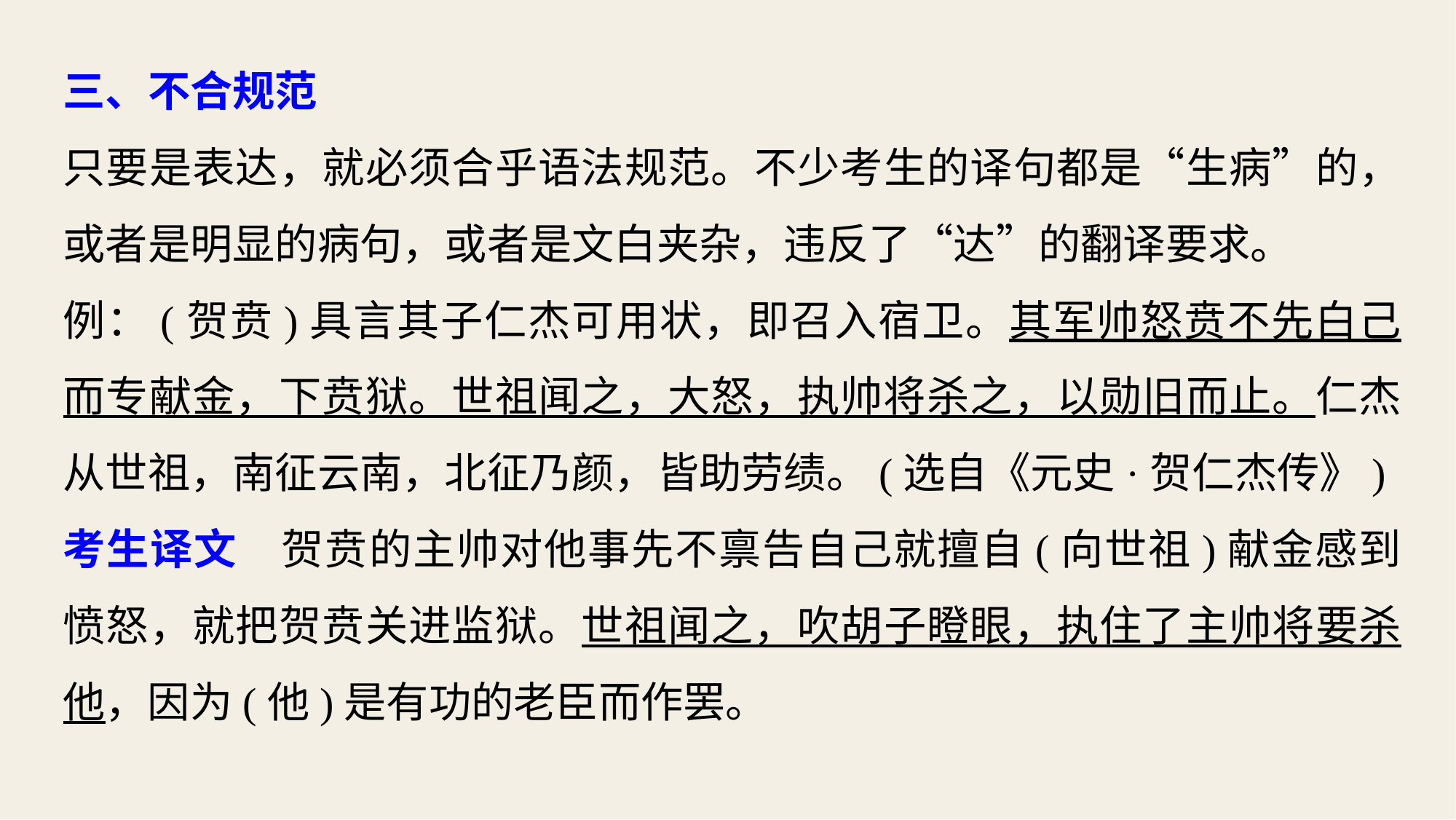

三、不合规范
只要是表达，就必须合乎语法规范。不少考生的译句都是“生病”的，或者是明显的病句，或者是文白夹杂，违反了“达”的翻译要求。
例：(贺贲)具言其子仁杰可用状，即召入宿卫。其军帅怒贲不先白己而专献金，下贲狱。世祖闻之，大怒，执帅将杀之，以勋旧而止。仁杰从世祖，南征云南，北征乃颜，皆助劳绩。(选自《元史·贺仁杰传》)
考生译文　贺贲的主帅对他事先不禀告自己就擅自(向世祖)献金感到愤怒，就把贺贲关进监狱。世祖闻之，吹胡子瞪眼，执住了主帅将要杀他，因为(他)是有功的老臣而作罢。